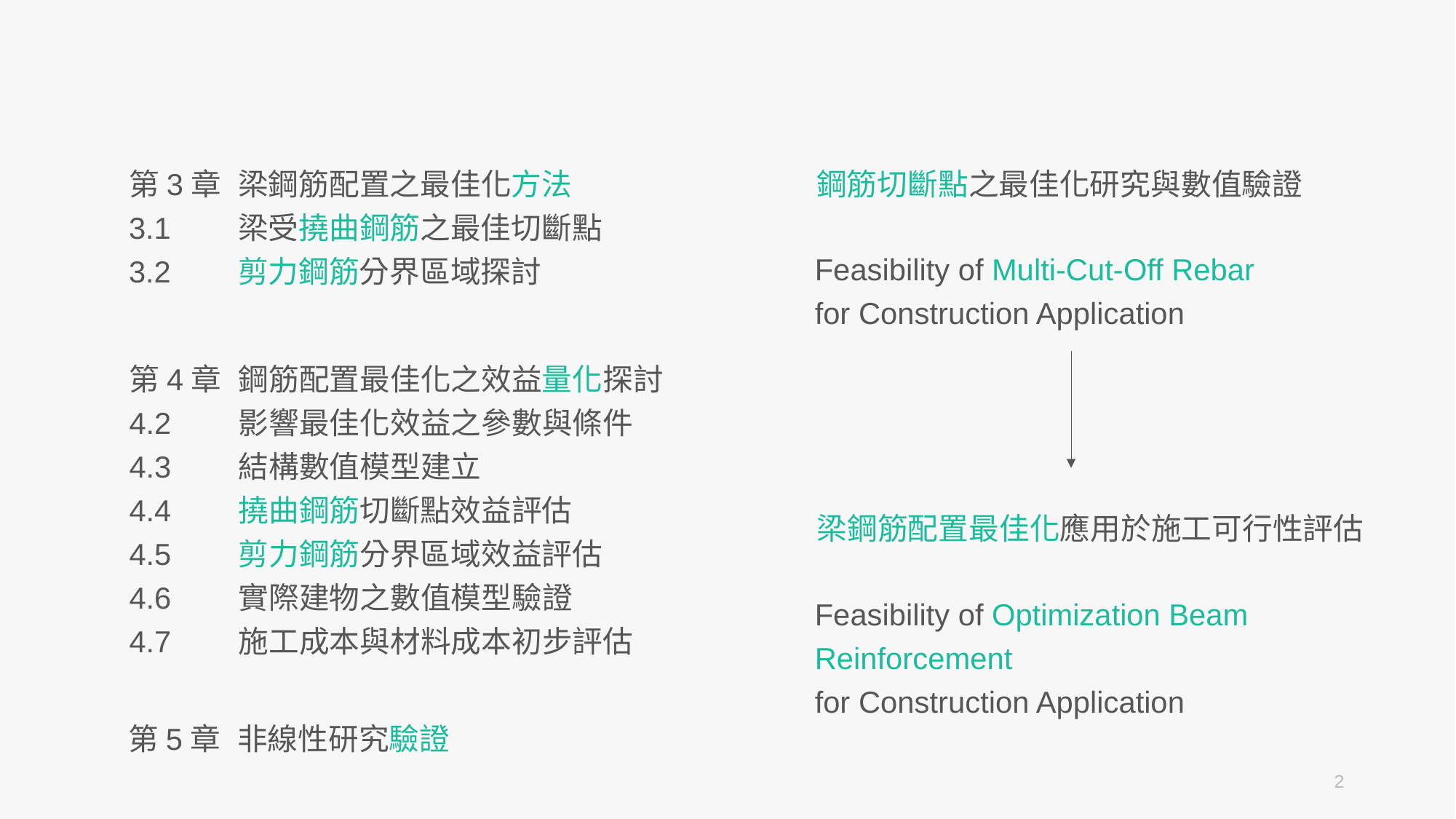

第3章	梁鋼筋配置之最佳化方法
3.1	梁受撓曲鋼筋之最佳切斷點
3.2	剪力鋼筋分界區域探討
鋼筋切斷點之最佳化研究與數值驗證
Feasibility of Multi-Cut-Off Rebar
for Construction Application

第4章	鋼筋配置最佳化之效益量化探討
4.2	影響最佳化效益之參數與條件
4.3	結構數值模型建立
4.4	撓曲鋼筋切斷點效益評估
4.5	剪力鋼筋分界區域效益評估
4.6	實際建物之數值模型驗證
4.7	施工成本與材料成本初步評估
梁鋼筋配置最佳化應用於施工可行性評估
Feasibility of Optimization Beam Reinforcement
for Construction Application
第5章	非線性研究驗證
2